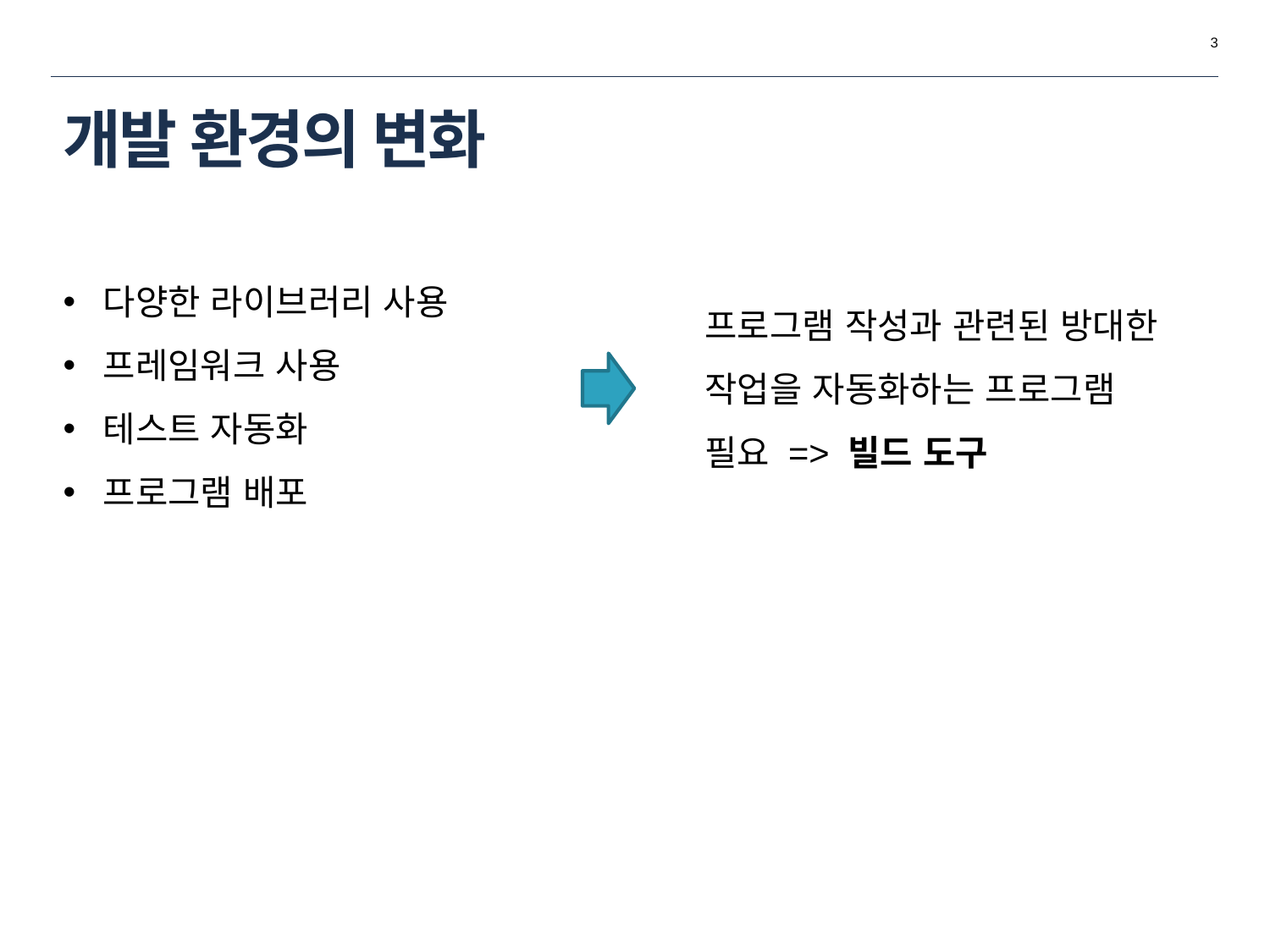

3
개발 환경의 변화
다양한 라이브러리 사용
프레임워크 사용
테스트 자동화
프로그램 배포
프로그램 작성과 관련된 방대한 작업을 자동화하는 프로그램 필요 => 빌드 도구